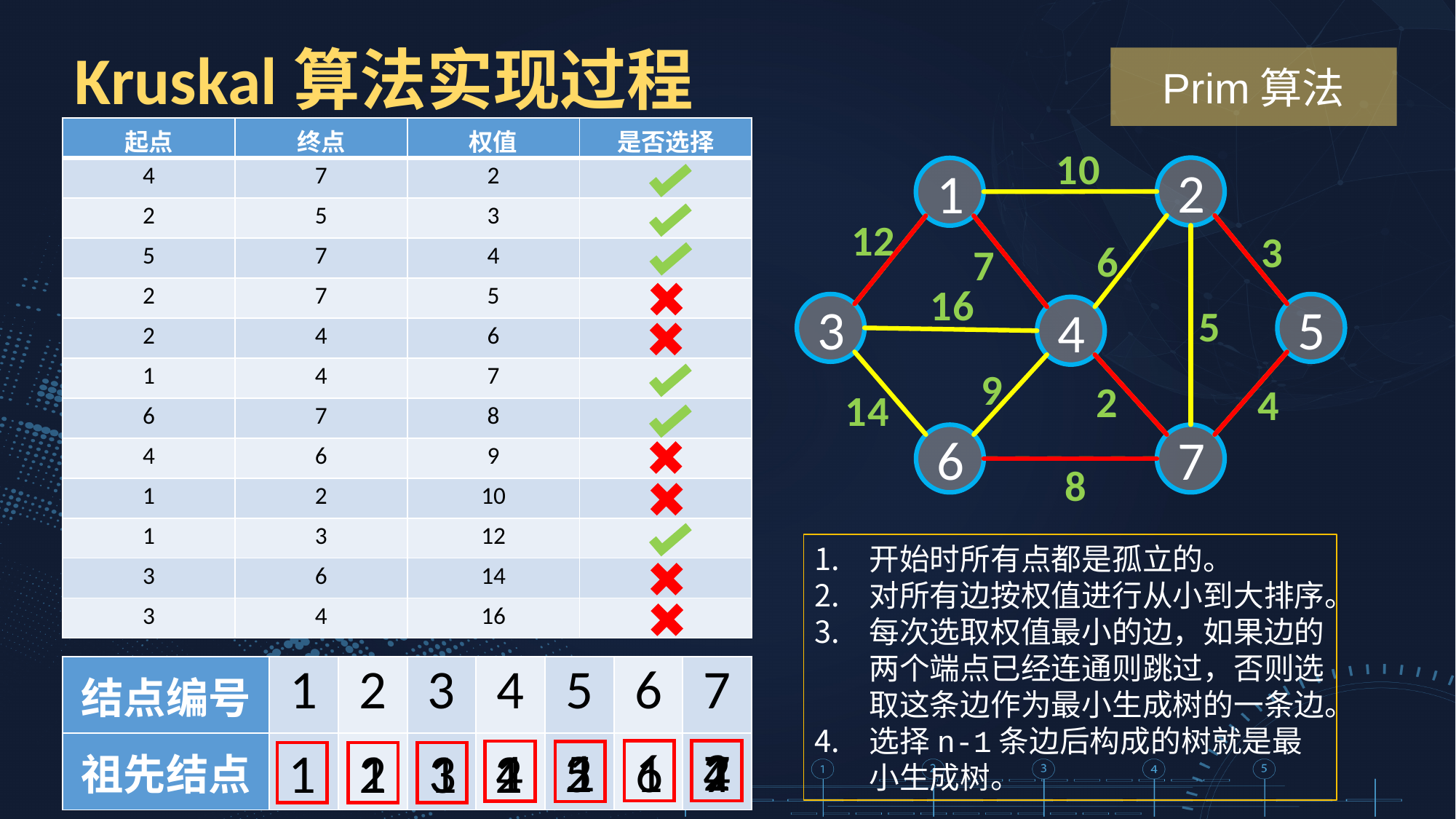

Kruskal算法实现过程
Prim算法
| 起点 | 终点 | 权值 | 是否选择 |
| --- | --- | --- | --- |
| 4 | 7 | 2 |  |
| 2 | 5 | 3 |  |
| 5 | 7 | 4 |  |
| 2 | 7 | 5 |  |
| 2 | 4 | 6 |  |
| 1 | 4 | 7 |  |
| 6 | 7 | 8 |  |
| 4 | 6 | 9 |  |
| 1 | 2 | 10 |  |
| 1 | 3 | 12 |  |
| 3 | 6 | 14 |  |
| 3 | 4 | 16 |  |
10
2
1
12
3
6
7
16
3
5
5
4
9
2
4
14
6
7
8

开始时所有点都是孤立的。
对所有边按权值进行从小到大排序。
每次选取权值最小的边，如果边的两个端点已经连通则跳过，否则选取这条边作为最小生成树的一条边。
选择n-1条边后构成的树就是最小生成树。

| 结点编号 | 1 | 2 | 3 | 4 | 5 | 6 | 7 |
| --- | --- | --- | --- | --- | --- | --- | --- |
| 祖先结点 |  |  |  |  |  |  |  |
2
1
1
1
2
7
4
4
5
6
1
1
1
2
1
2
3